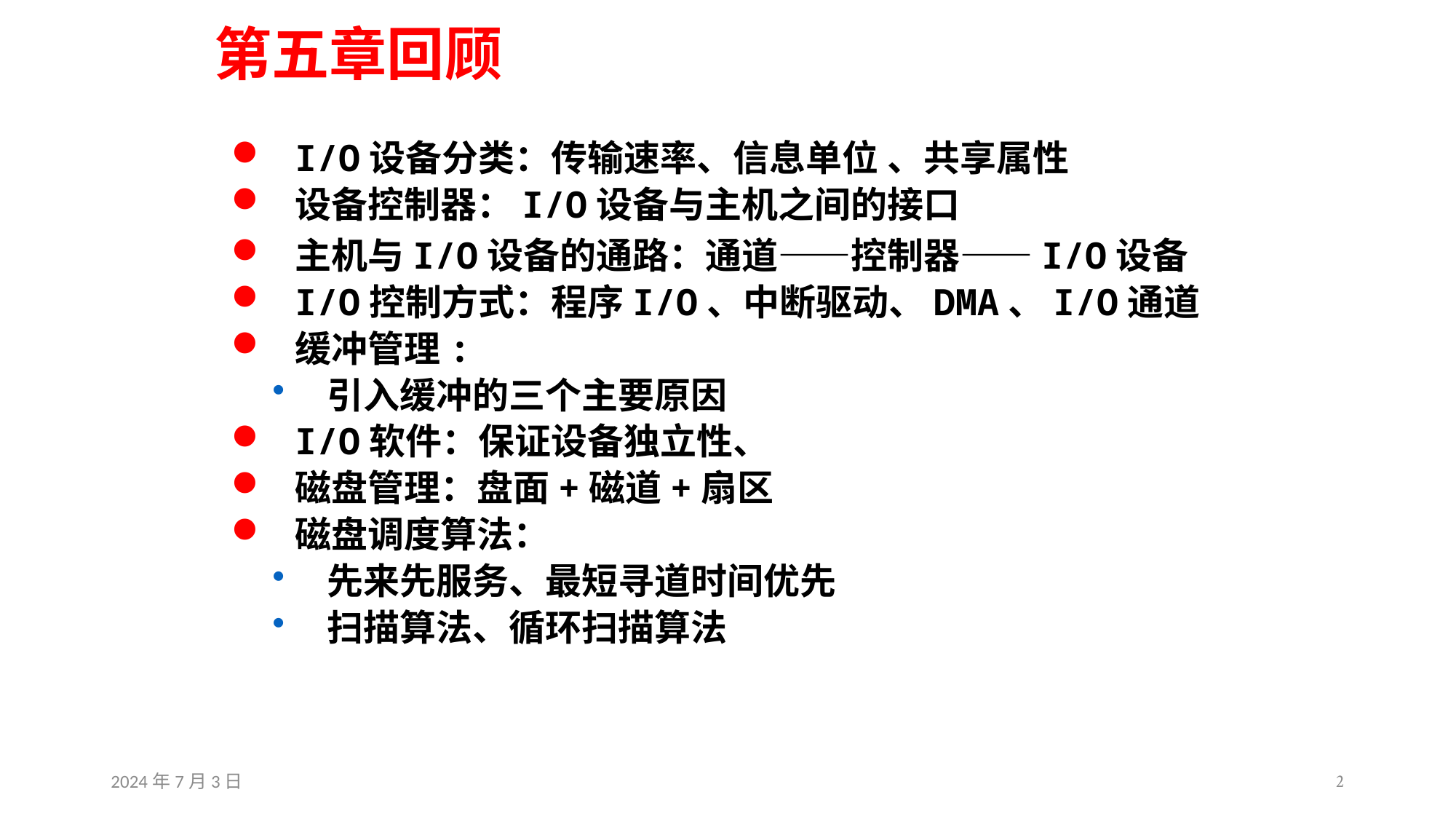

第五章回顾
I/O设备分类：传输速率、信息单位 、共享属性
设备控制器：I/O设备与主机之间的接口
主机与I/O设备的通路：通道——控制器——I/O设备
I/O控制方式：程序I/O、中断驱动、DMA、I/O通道
缓冲管理:
引入缓冲的三个主要原因
I/O软件：保证设备独立性、
磁盘管理：盘面+磁道+扇区
磁盘调度算法：
先来先服务、最短寻道时间优先
扫描算法、循环扫描算法
2024年7月3日
2